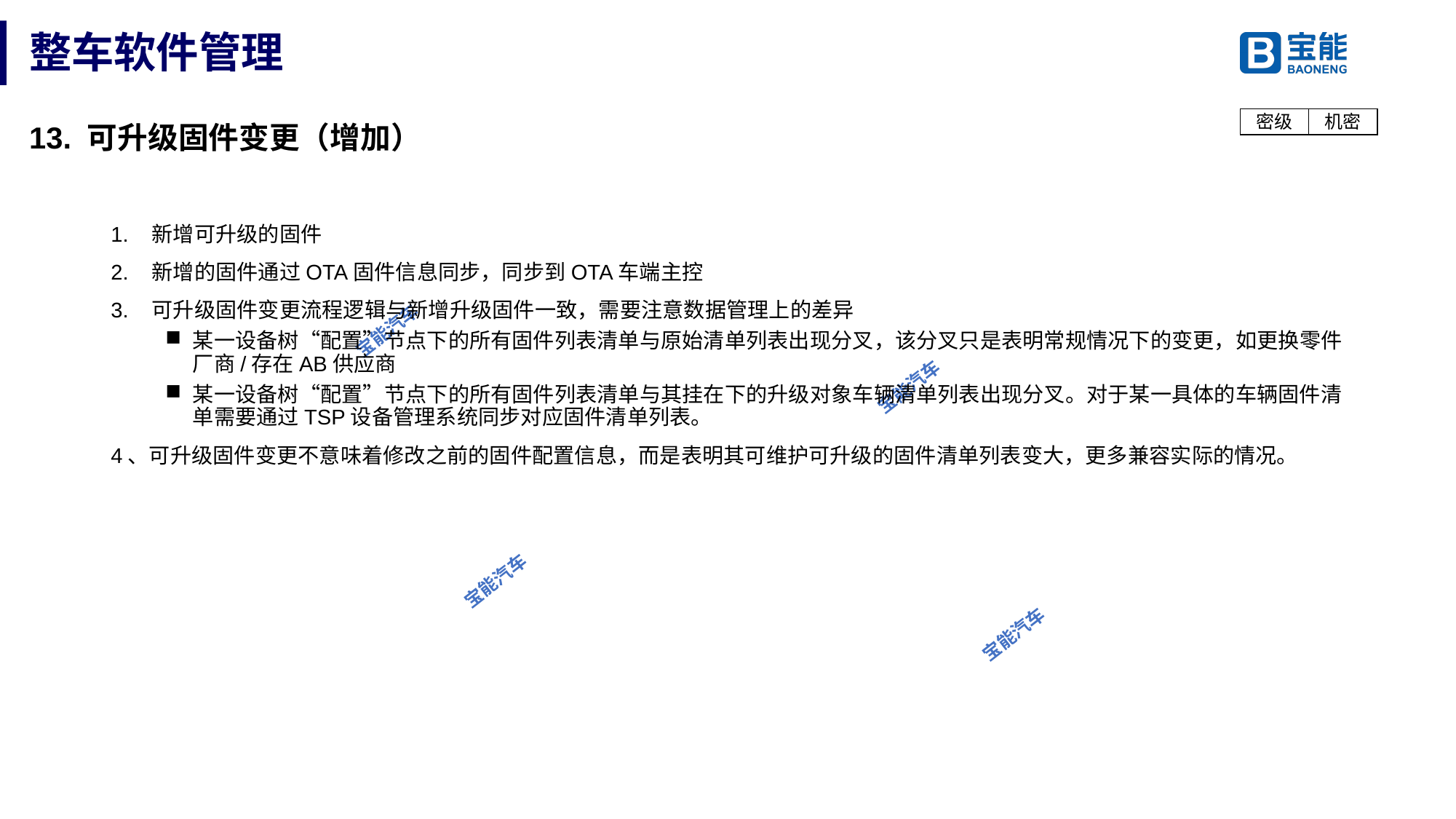

# 整车软件管理
13. 可升级固件变更（增加）
新增可升级的固件
新增的固件通过OTA固件信息同步，同步到OTA车端主控
可升级固件变更流程逻辑与新增升级固件一致，需要注意数据管理上的差异
某一设备树“配置”节点下的所有固件列表清单与原始清单列表出现分叉，该分叉只是表明常规情况下的变更，如更换零件厂商/存在AB供应商
某一设备树“配置”节点下的所有固件列表清单与其挂在下的升级对象车辆清单列表出现分叉。对于某一具体的车辆固件清单需要通过TSP设备管理系统同步对应固件清单列表。
4、可升级固件变更不意味着修改之前的固件配置信息，而是表明其可维护可升级的固件清单列表变大，更多兼容实际的情况。

19